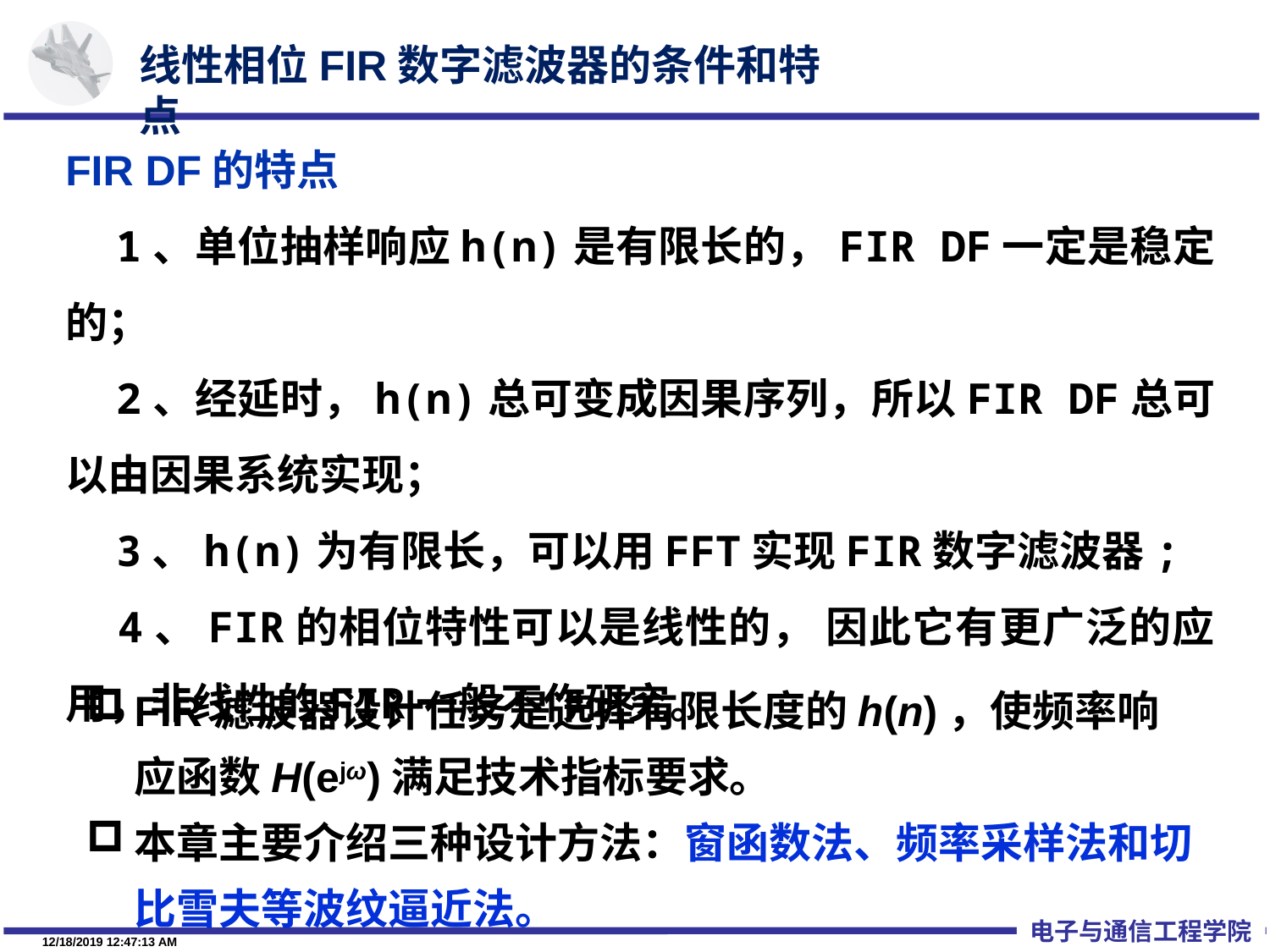

线性相位FIR数字滤波器的条件和特点
FIR DF的特点
  1、单位抽样响应h(n)是有限长的，FIR DF一定是稳定的；
  2、经延时，h(n)总可变成因果序列，所以FIR DF总可以由因果系统实现；
  3、h(n)为有限长，可以用FFT实现FIR数字滤波器;
  4、FIR的相位特性可以是线性的， 因此它有更广泛的应用，非线性的FIR一般不作研究。
FIR滤波器设计任务是选择有限长度的h(n)，使频率响应函数H(ejω)满足技术指标要求。
本章主要介绍三种设计方法：窗函数法、频率采样法和切比雪夫等波纹逼近法。